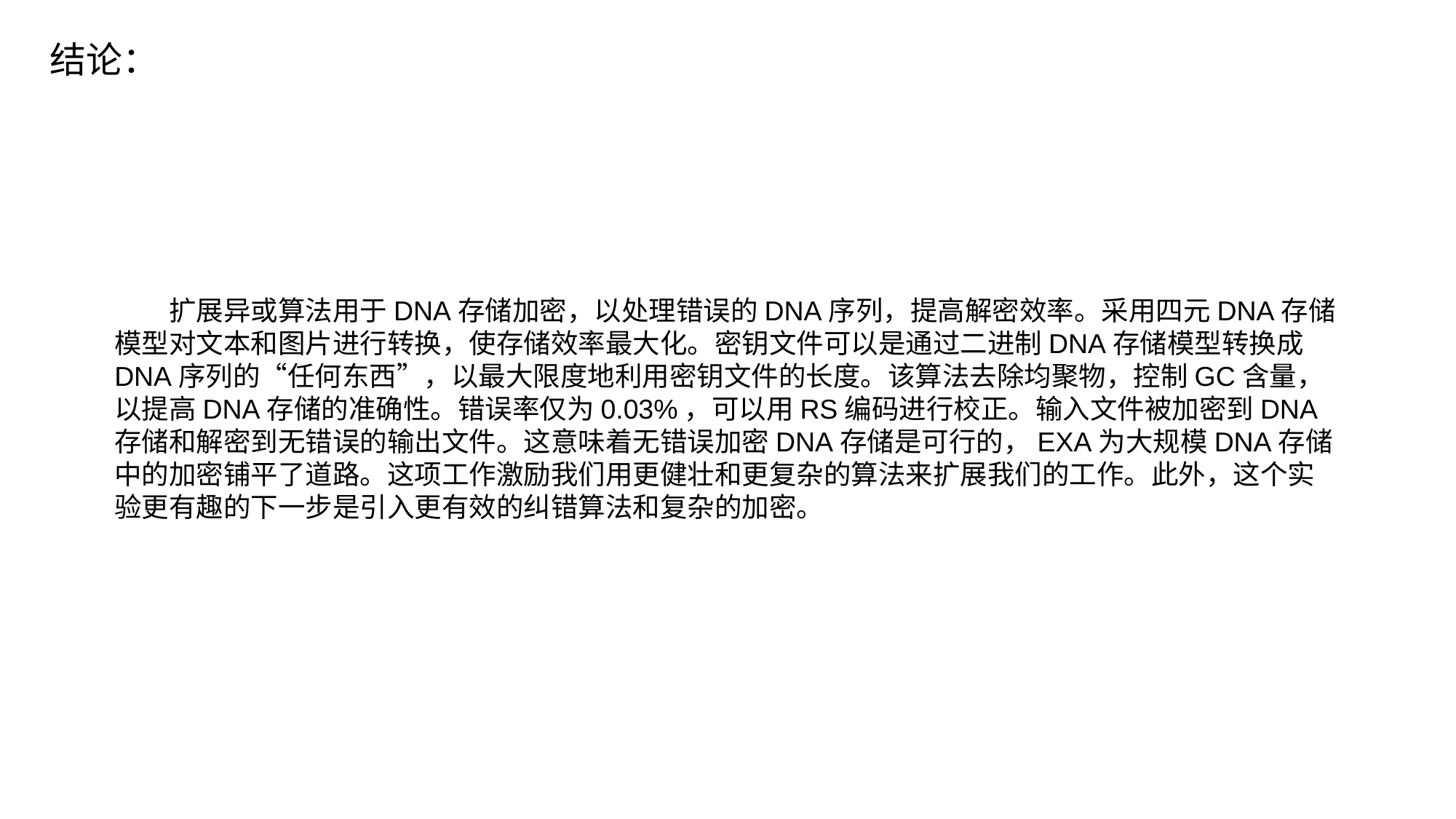

结论：
扩展异或算法用于DNA存储加密，以处理错误的DNA序列，提高解密效率。采用四元DNA存储模型对文本和图片进行转换，使存储效率最大化。密钥文件可以是通过二进制DNA存储模型转换成DNA序列的“任何东西”，以最大限度地利用密钥文件的长度。该算法去除均聚物，控制GC含量，以提高DNA存储的准确性。错误率仅为0.03%，可以用RS编码进行校正。输入文件被加密到DNA存储和解密到无错误的输出文件。这意味着无错误加密DNA存储是可行的，EXA为大规模DNA存储中的加密铺平了道路。这项工作激励我们用更健壮和更复杂的算法来扩展我们的工作。此外，这个实验更有趣的下一步是引入更有效的纠错算法和复杂的加密。